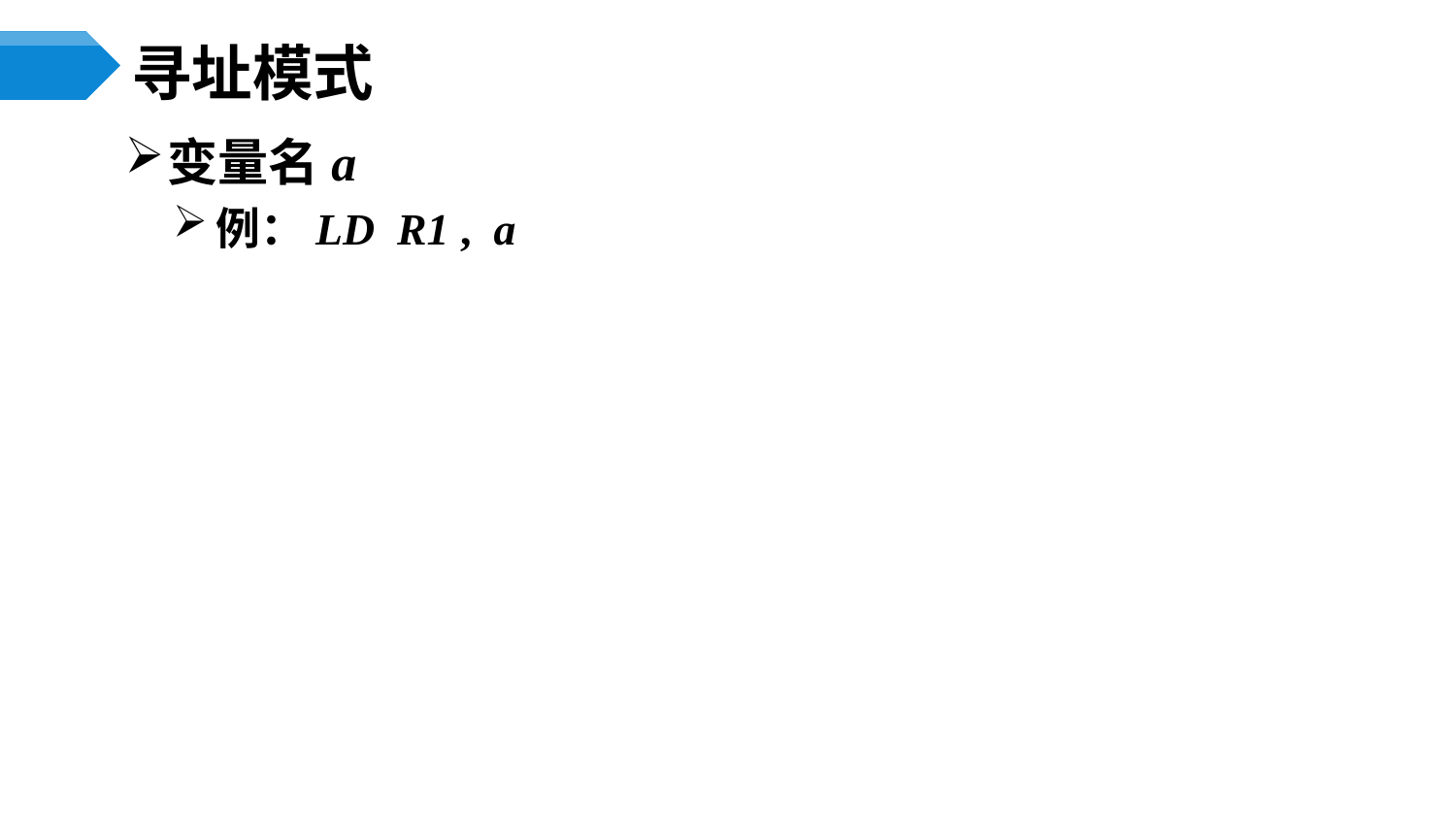

# 寻址模式
变量名a
例：LD  R1 ,  a